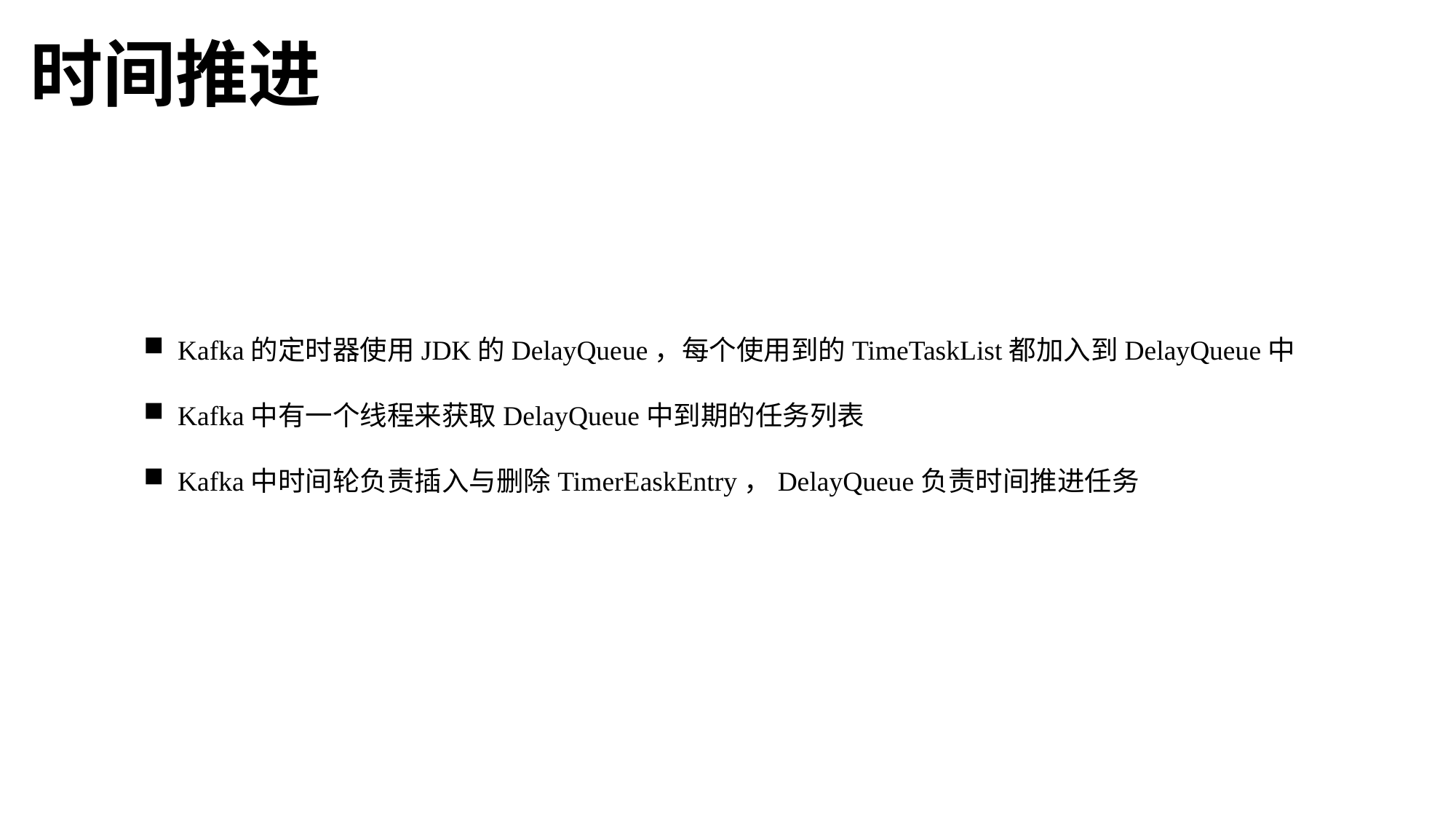

时间推进
Kafka的定时器使用JDK的DelayQueue，每个使用到的TimeTaskList都加入到DelayQueue中

Kafka中有一个线程来获取DelayQueue中到期的任务列表

Kafka中时间轮负责插入与删除TimerEaskEntry，DelayQueue负责时间推进任务